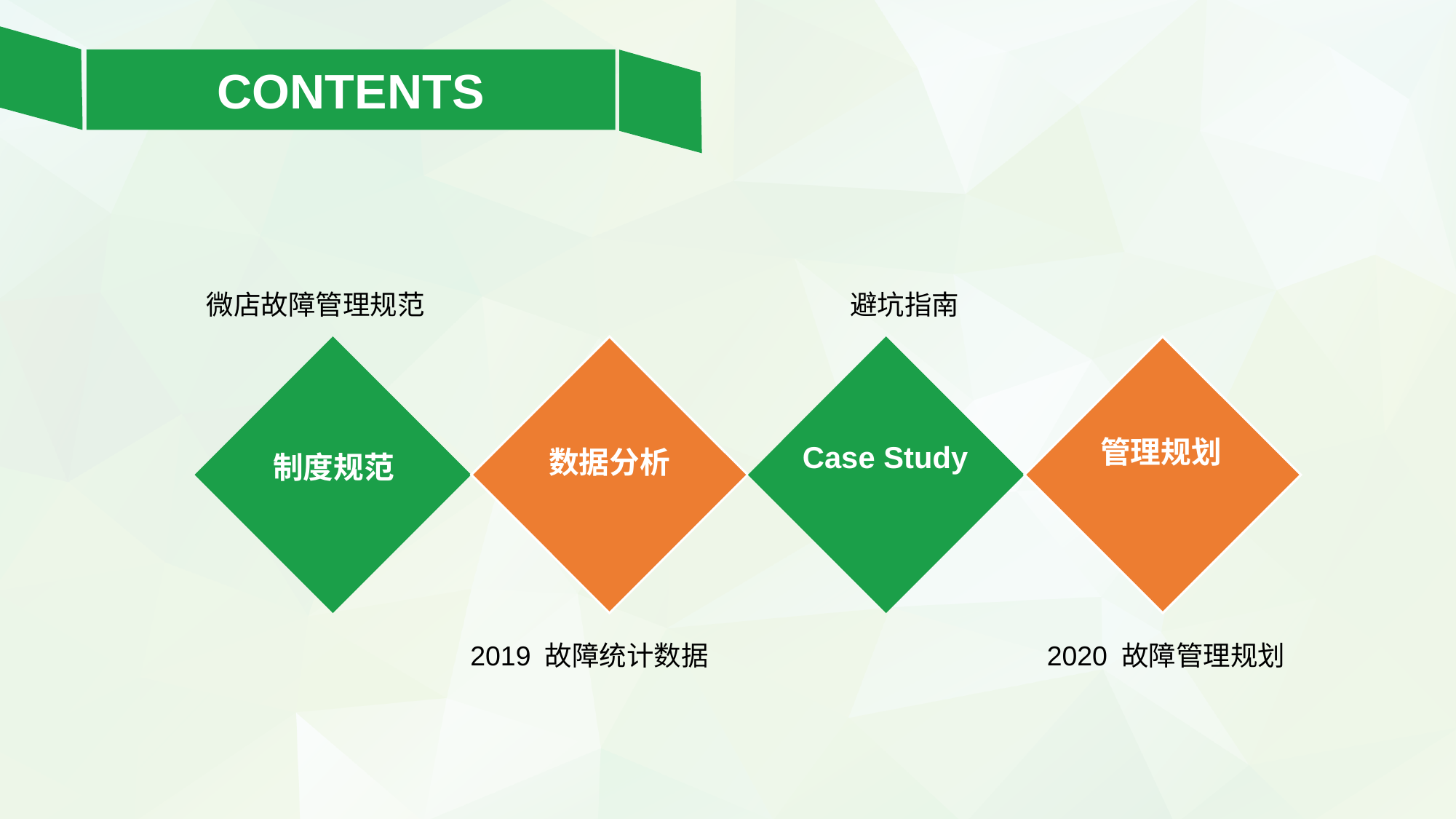

CONTENTS

微店故障管理规范
 避坑指南

管理规划
Case Study
数据分析
制度规范
2019 故障统计数据
2020 故障管理规划